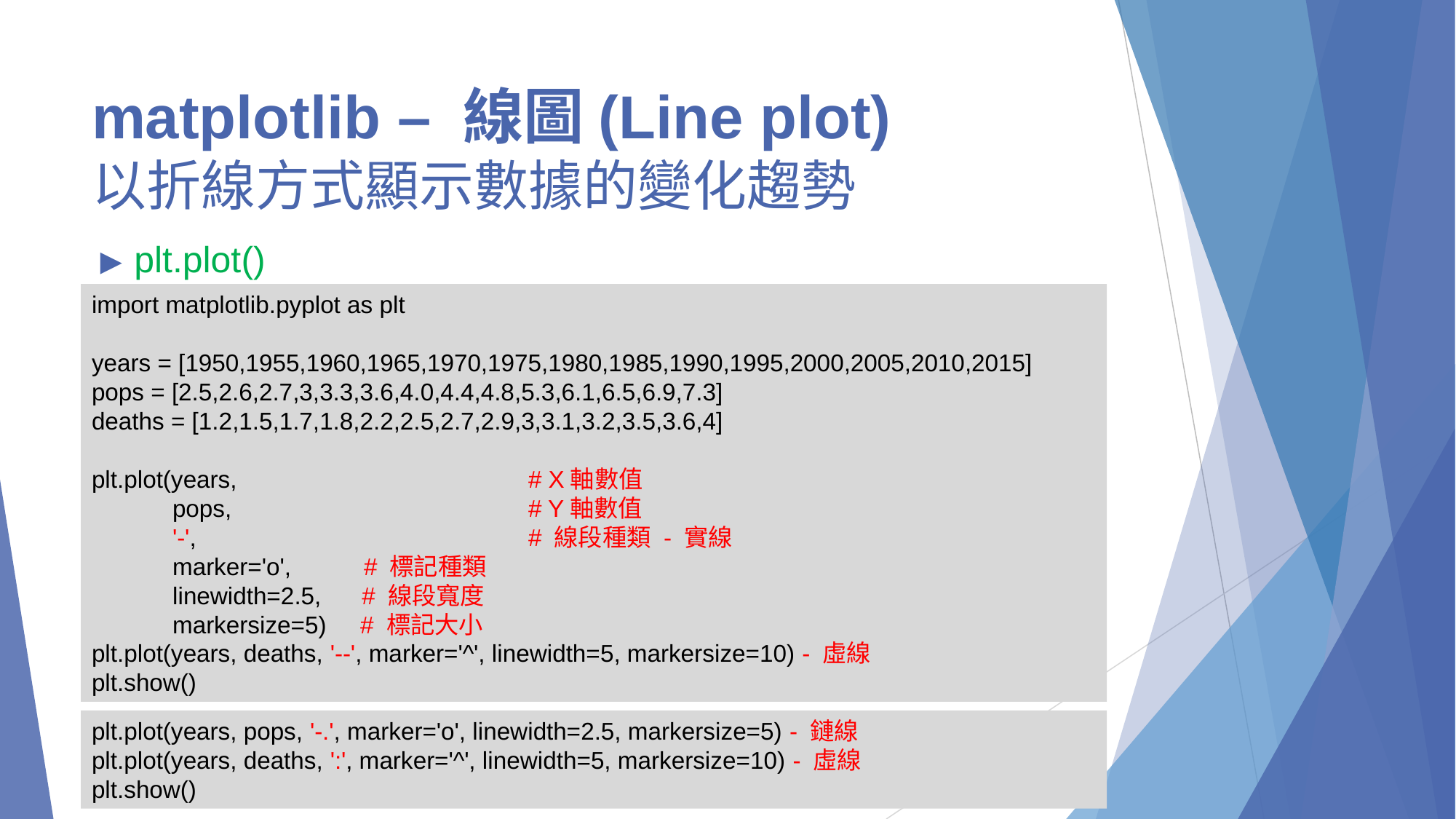

# matplotlib – 線圖(Line plot) 以折線方式顯示數據的變化趨勢
plt.plot()
import matplotlib.pyplot as plt

years = [1950,1955,1960,1965,1970,1975,1980,1985,1990,1995,2000,2005,2010,2015]
pops = [2.5,2.6,2.7,3,3.3,3.6,4.0,4.4,4.8,5.3,6.1,6.5,6.9,7.3]
deaths = [1.2,1.5,1.7,1.8,2.2,2.5,2.7,2.9,3,3.1,3.2,3.5,3.6,4]

plt.plot(years, 	       		# X軸數值
            pops, 	       		# Y軸數值
            '-', 	       		# 線段種類 - 實線
            marker='o',	        # 標記種類
            linewidth=2.5,      # 線段寬度
            markersize=5)     # 標記大小
plt.plot(years, deaths, '--', marker='^', linewidth=5, markersize=10) - 虛線
plt.show()
plt.plot(years, pops, '-.', marker='o', linewidth=2.5, markersize=5) - 鏈線
plt.plot(years, deaths, ':', marker='^', linewidth=5, markersize=10) - 虛線
plt.show()